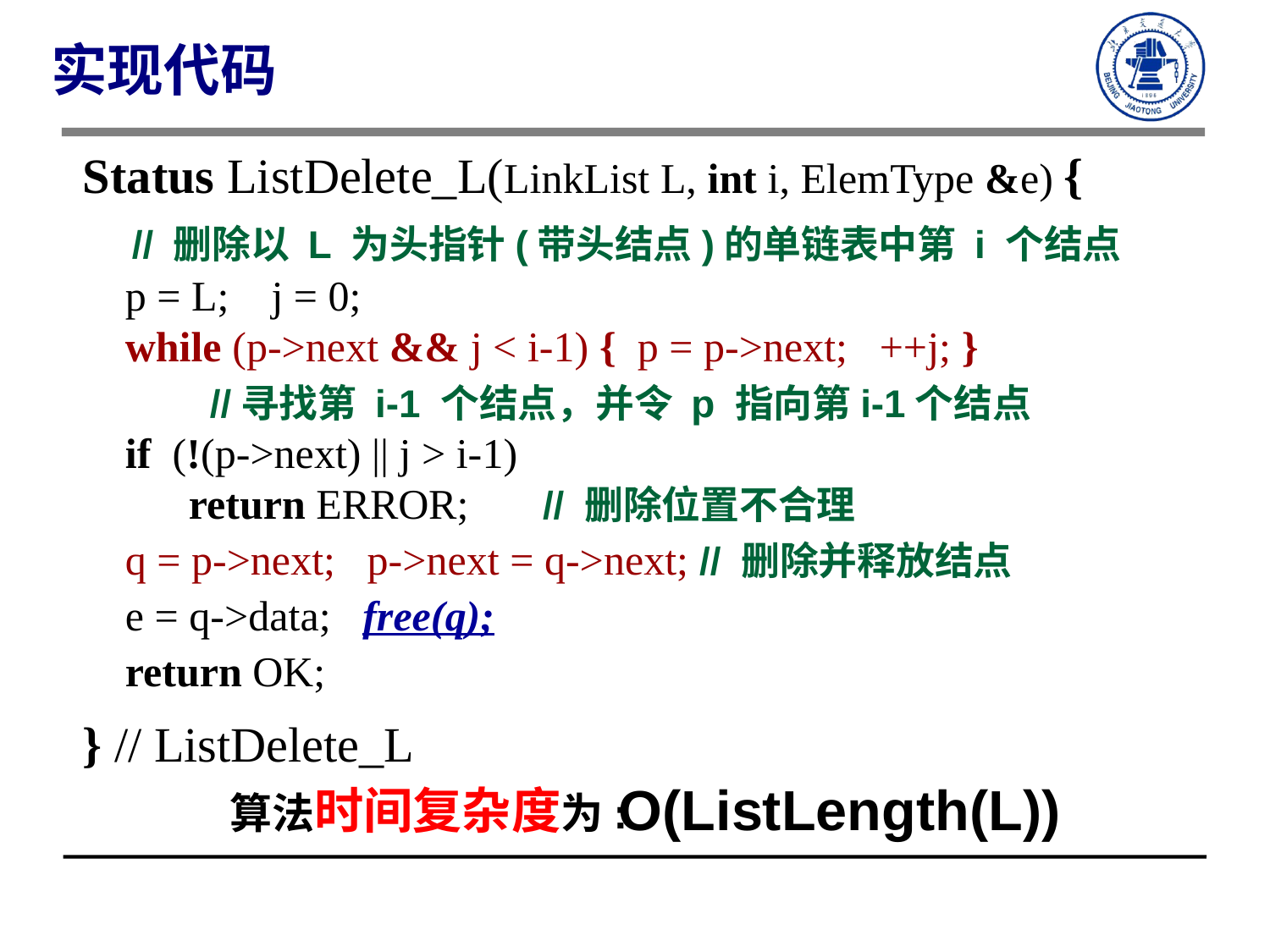

实现代码
Status ListDelete_L(LinkList L, int i, ElemType &e) {
    // 删除以 L 为头指针(带头结点)的单链表中第 i 个结点
    p = L;    j = 0;
    while (p->next && j < i-1) {  p = p->next;   ++j; }
            //寻找第 i-1 个结点，并令 p 指向第i-1个结点
    if  (!(p->next) || j > i-1)
          return ERROR;       // 删除位置不合理
    q = p->next;   p->next = q->next; // 删除并释放结点
    e = q->data;   free(q);
    return OK;
} // ListDelete_L
O(ListLength(L))
算法时间复杂度为: